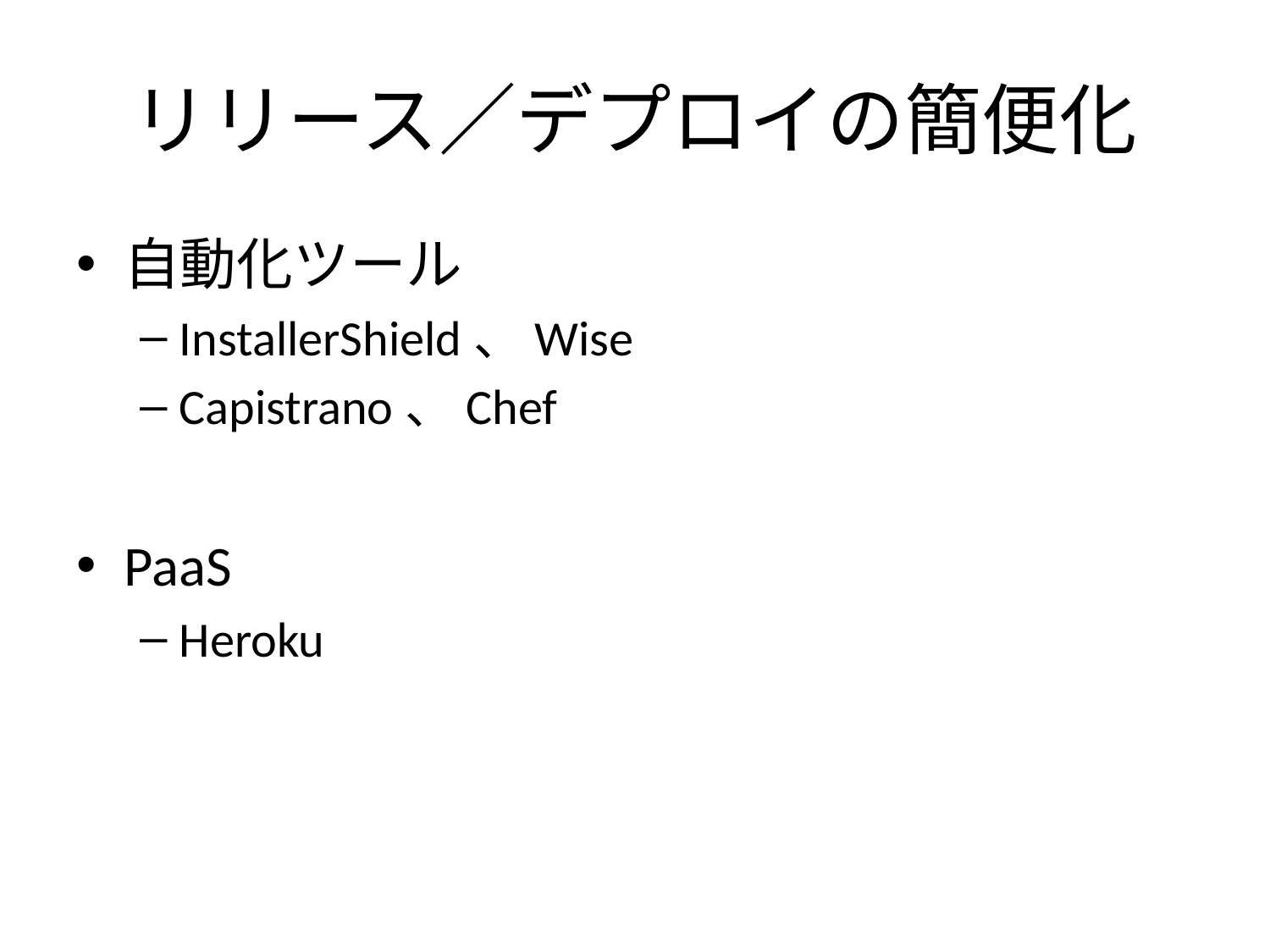

# リリース／デプロイの簡便化
自動化ツール
InstallerShield、Wise
Capistrano、Chef

PaaS
Heroku